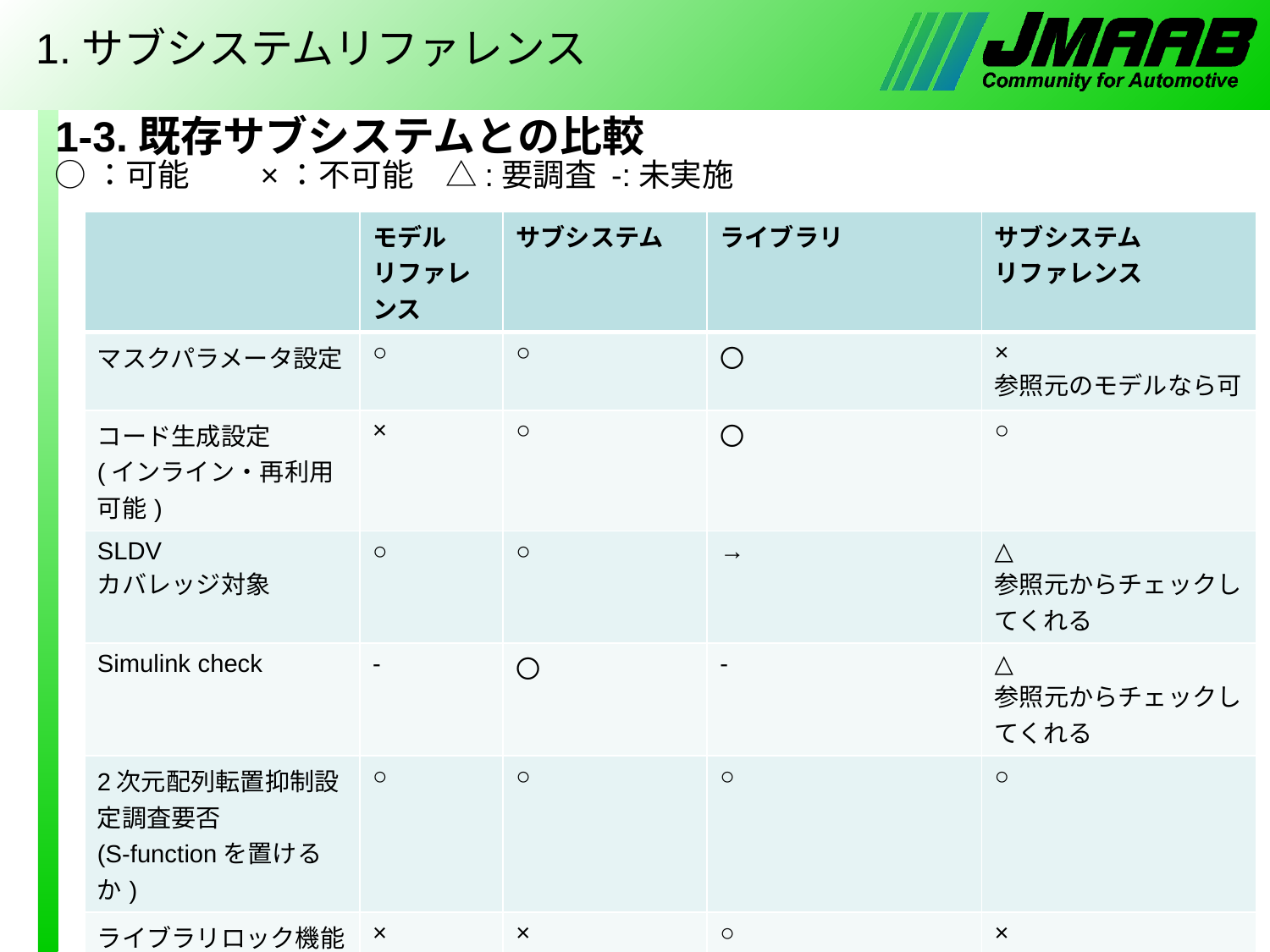

# 1.サブシステムリファレンス
1-3.既存サブシステムとの比較
○：可能　　×：不可能　△:要調査 -:未実施

|  | モデル リファレンス | サブシステム | ライブラリ | サブシステム リファレンス |
| --- | --- | --- | --- | --- |
| マスクパラメータ設定 | ○ | ○ | 〇 | × 参照元のモデルなら可 |
| コード生成設定 (インライン・再利用可能) | × | ○ | 〇 | ○ |
| SLDV カバレッジ対象 | ○ | ○ | → | △ 参照元からチェックしてくれる |
| Simulink check | - | 〇 | - | △ 参照元からチェックしてくれる |
| 2次元配列転置抑制設定調査要否 (S-functionを置けるか) | ○ | ○ | ○ | ○ |
| ライブラリロック機能 | × | × | ○ | × |
| コード生成（サブシステムとの比較） | 異なる | - | 同一 | 同一 |